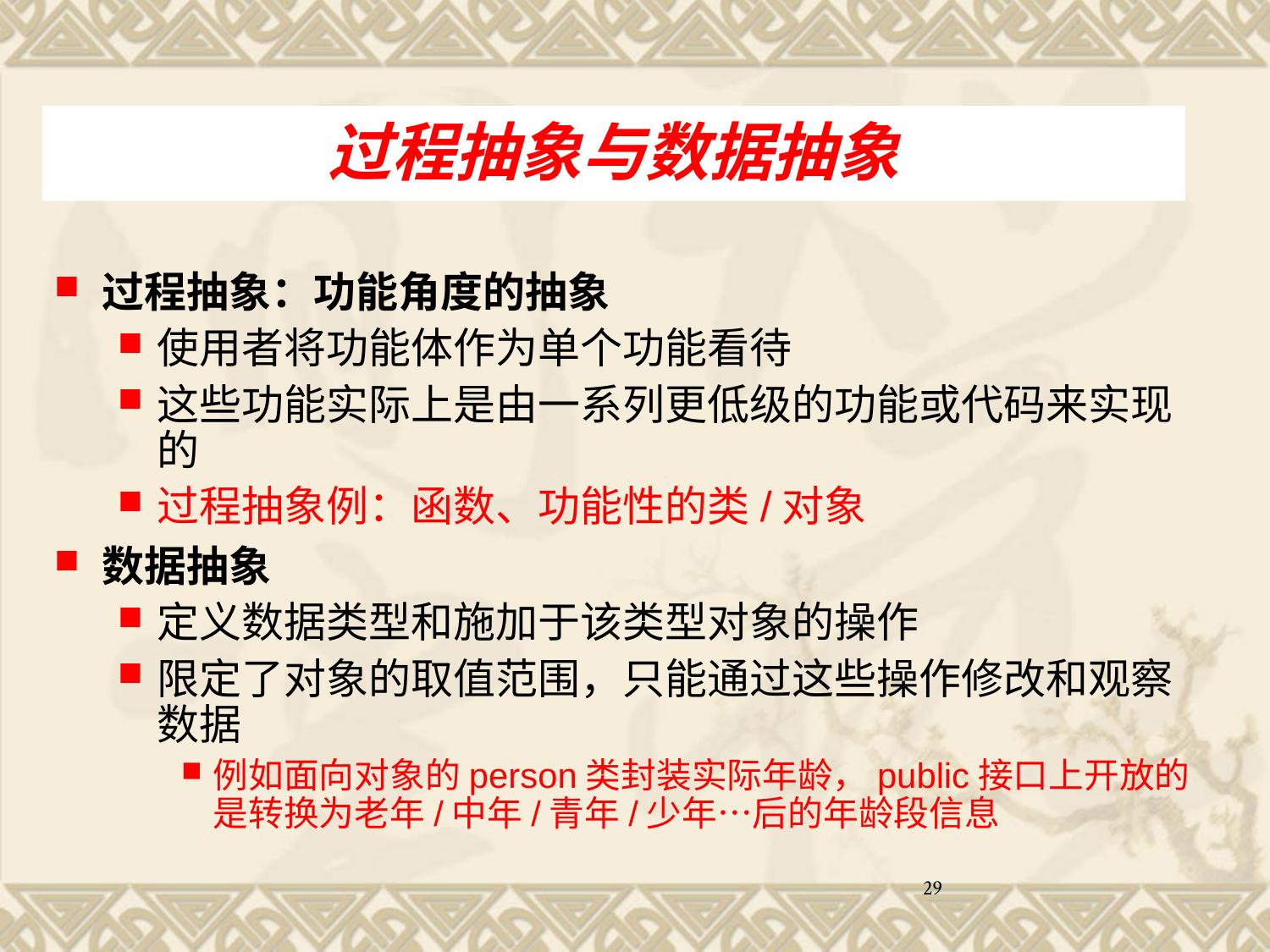

过程抽象与数据抽象
过程抽象：功能角度的抽象
使用者将功能体作为单个功能看待
这些功能实际上是由一系列更低级的功能或代码来实现的
过程抽象例：函数、功能性的类/对象
数据抽象
定义数据类型和施加于该类型对象的操作
限定了对象的取值范围，只能通过这些操作修改和观察数据
例如面向对象的person类封装实际年龄，public接口上开放的是转换为老年/中年/青年/少年…后的年龄段信息
29